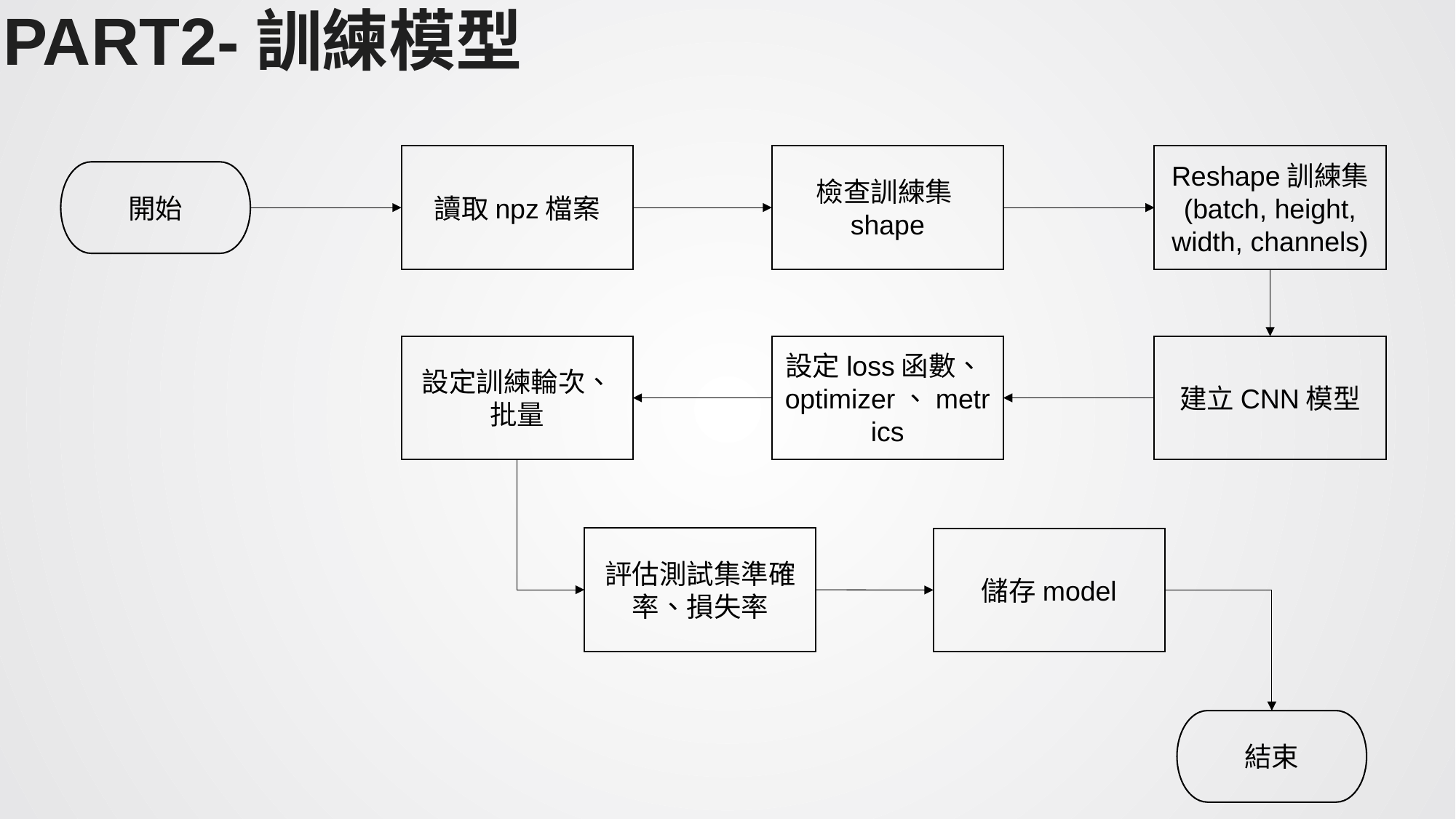

PART2-訓練模型
Reshape訓練集
(batch, height, width, channels)
讀取npz檔案
檢查訓練集shape
開始
設定訓練輪次、批量
設定loss函數、optimizer、metrics
建立CNN模型
評估測試集準確率、損失率
儲存model
結束